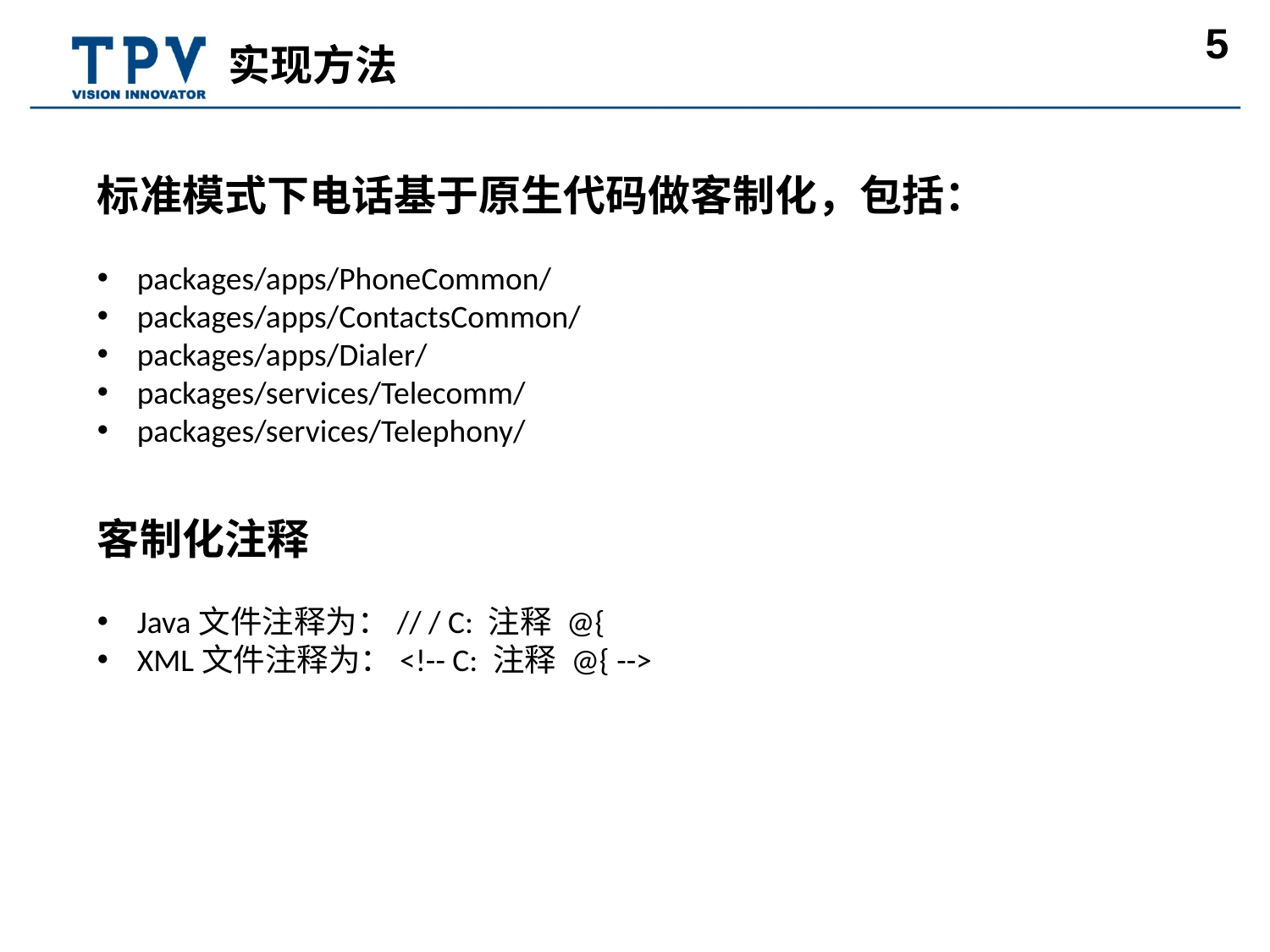

实现方法
标准模式下电话基于原生代码做客制化，包括：

packages/apps/PhoneCommon/
packages/apps/ContactsCommon/
packages/apps/Dialer/
packages/services/Telecomm/
packages/services/Telephony/
客制化注释

Java文件注释为：// / C: 注释 @{
XML文件注释为：<!-- C: 注释 @{ -->